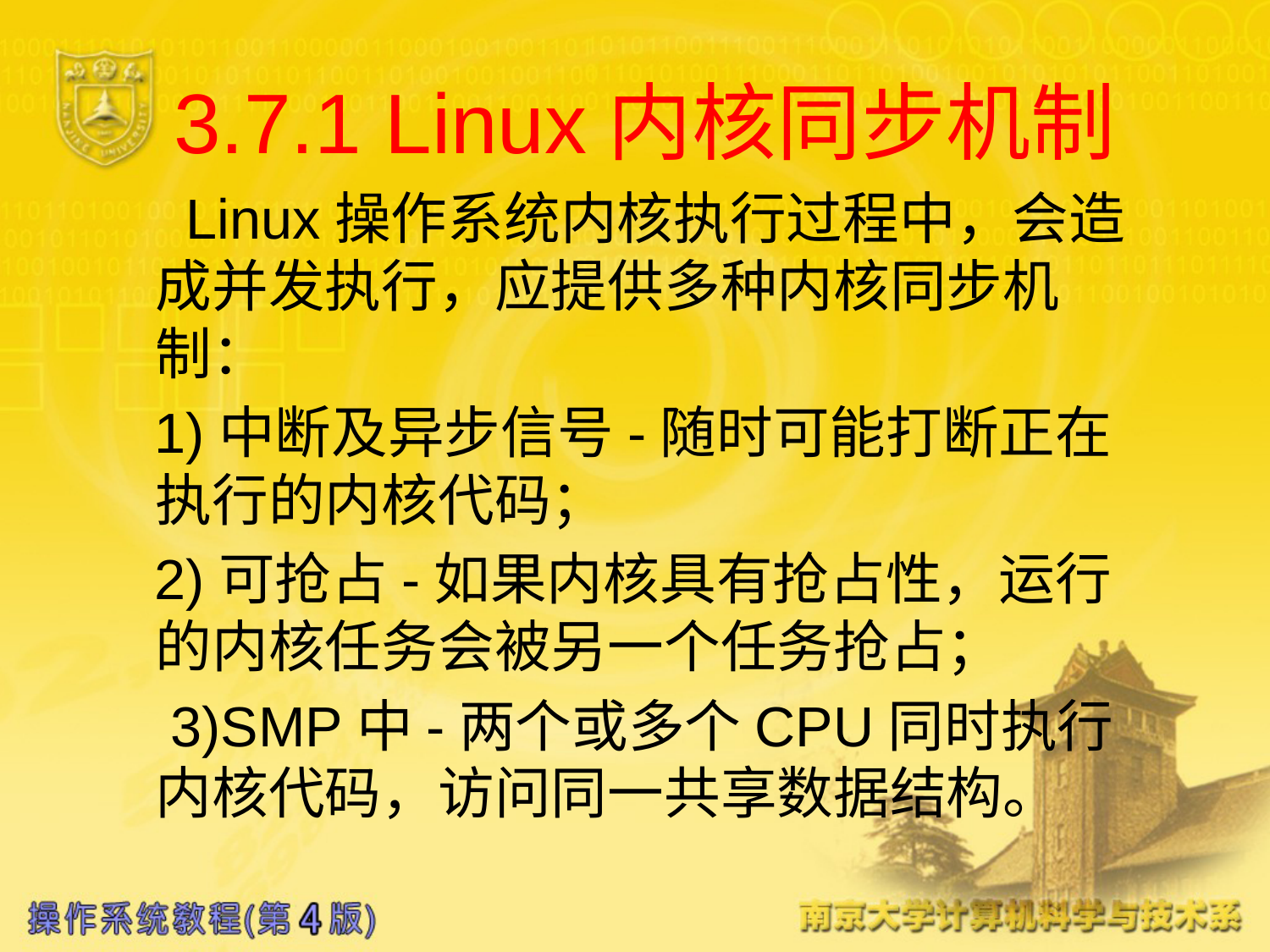

# 3.7.1 Linux内核同步机制
     Linux操作系统内核执行过程中，会造成并发执行，应提供多种内核同步机制：
   1)中断及异步信号-随时可能打断正在执行的内核代码；
   2)可抢占-如果内核具有抢占性，运行的内核任务会被另一个任务抢占；
    3)SMP中-两个或多个CPU同时执行内核代码，访问同一共享数据结构。